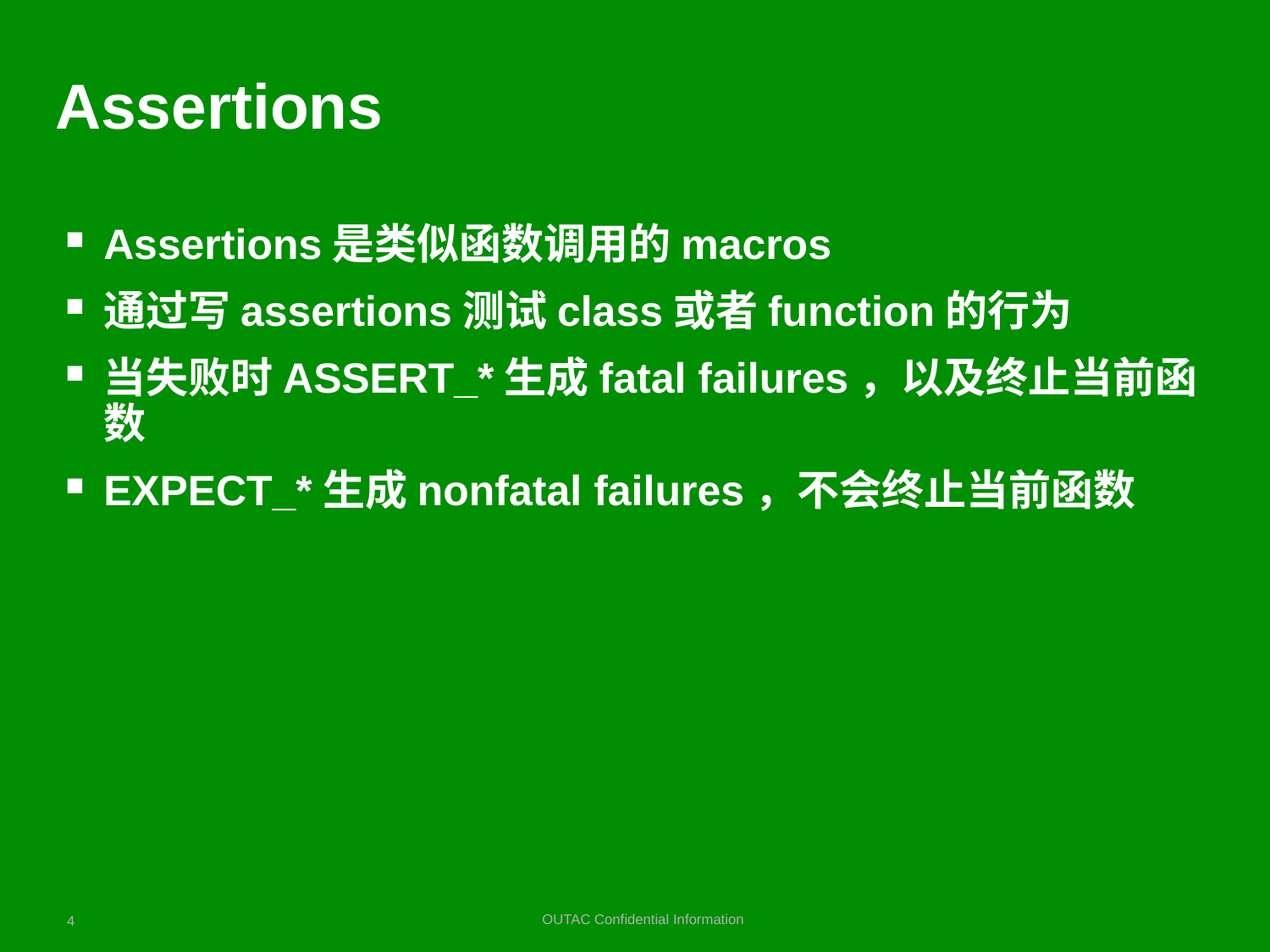

# Assertions
Assertions是类似函数调用的macros
通过写assertions测试class或者function的行为
当失败时ASSERT_*生成fatal failures，以及终止当前函数
EXPECT_*生成nonfatal failures，不会终止当前函数
4